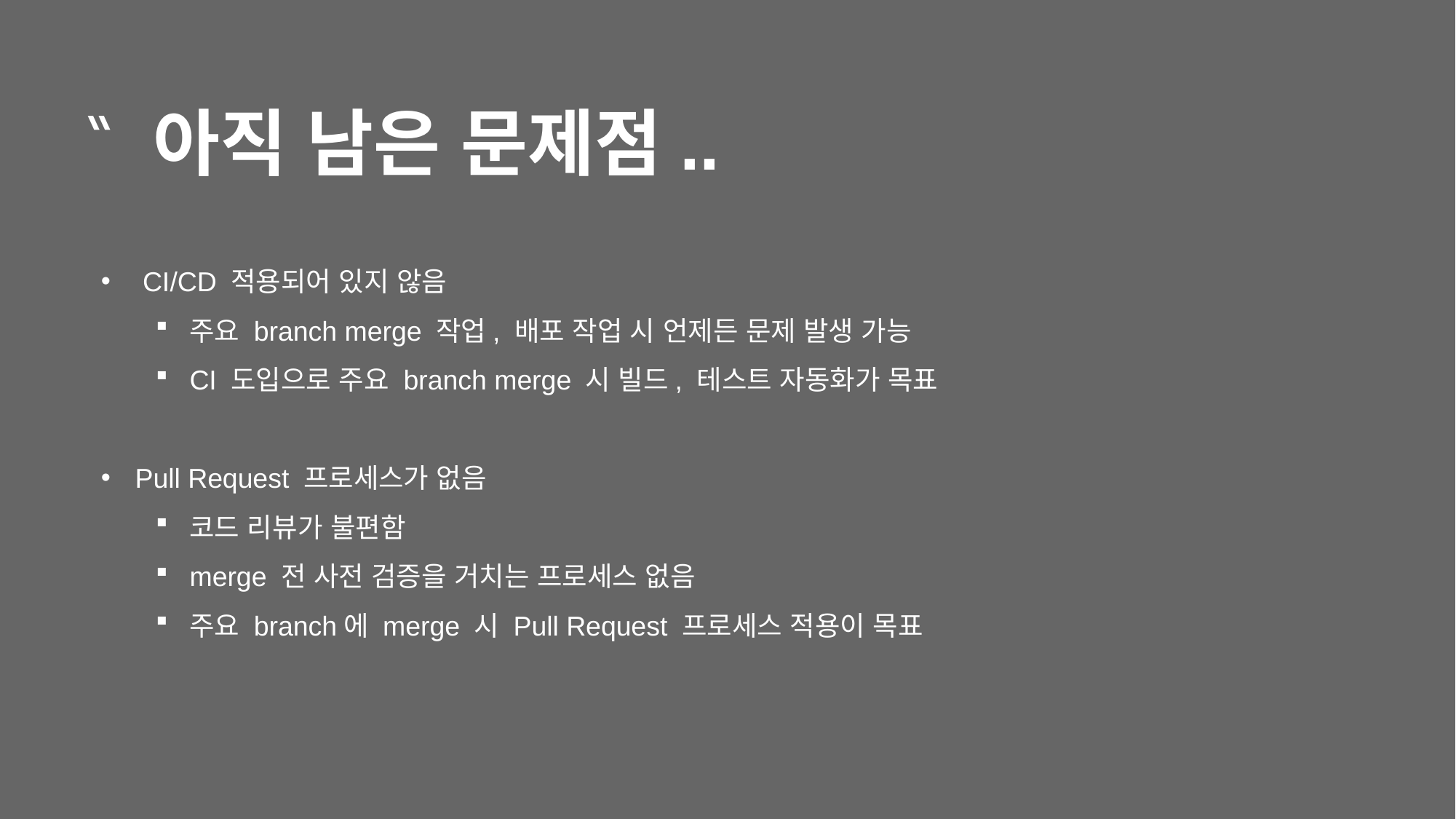

“
아직 남은 문제점..
 CI/CD 적용되어 있지 않음
주요 branch merge 작업, 배포 작업 시 언제든 문제 발생 가능
CI 도입으로 주요 branch merge 시 빌드, 테스트 자동화가 목표

Pull Request 프로세스가 없음
코드 리뷰가 불편함
merge 전 사전 검증을 거치는 프로세스 없음
주요 branch에 merge 시 Pull Request 프로세스 적용이 목표